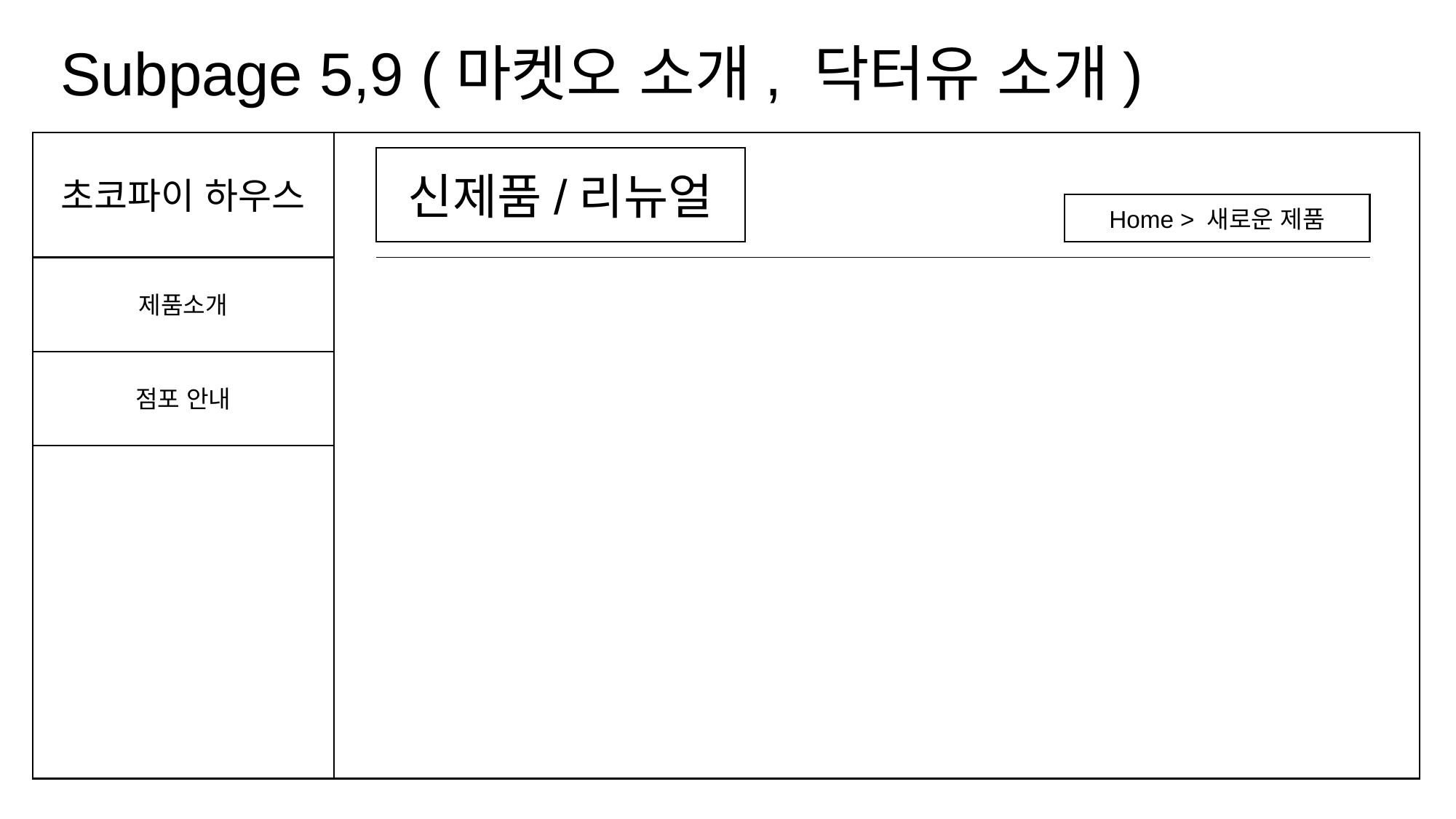

Subpage 5,9 (마켓오 소개, 닥터유 소개)
초코파이 하우스

신제품/리뉴얼
Home > 새로운 제품
제품소개

점포 안내